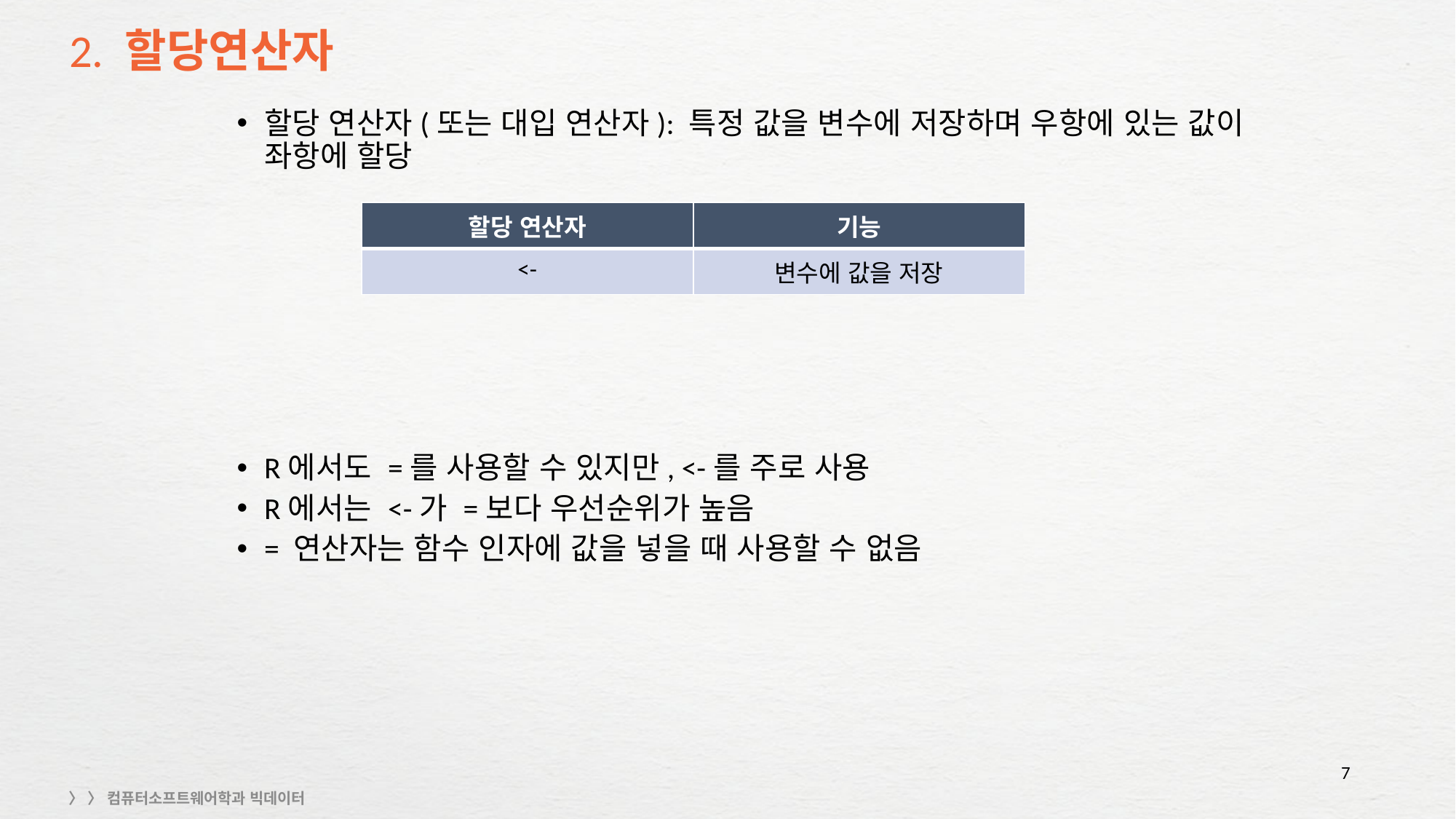

# 2. 할당연산자
할당 연산자(또는 대입 연산자): 특정 값을 변수에 저장하며 우항에 있는 값이 좌항에 할당

R에서도 =를 사용할 수 있지만, <-를 주로 사용
R에서는 <-가 =보다 우선순위가 높음
= 연산자는 함수 인자에 값을 넣을 때 사용할 수 없음
| 할당 연산자 | 기능 |
| --- | --- |
| <- | 변수에 값을 저장 |
7
〉 〉 컴퓨터소프트웨어학과 빅데이터